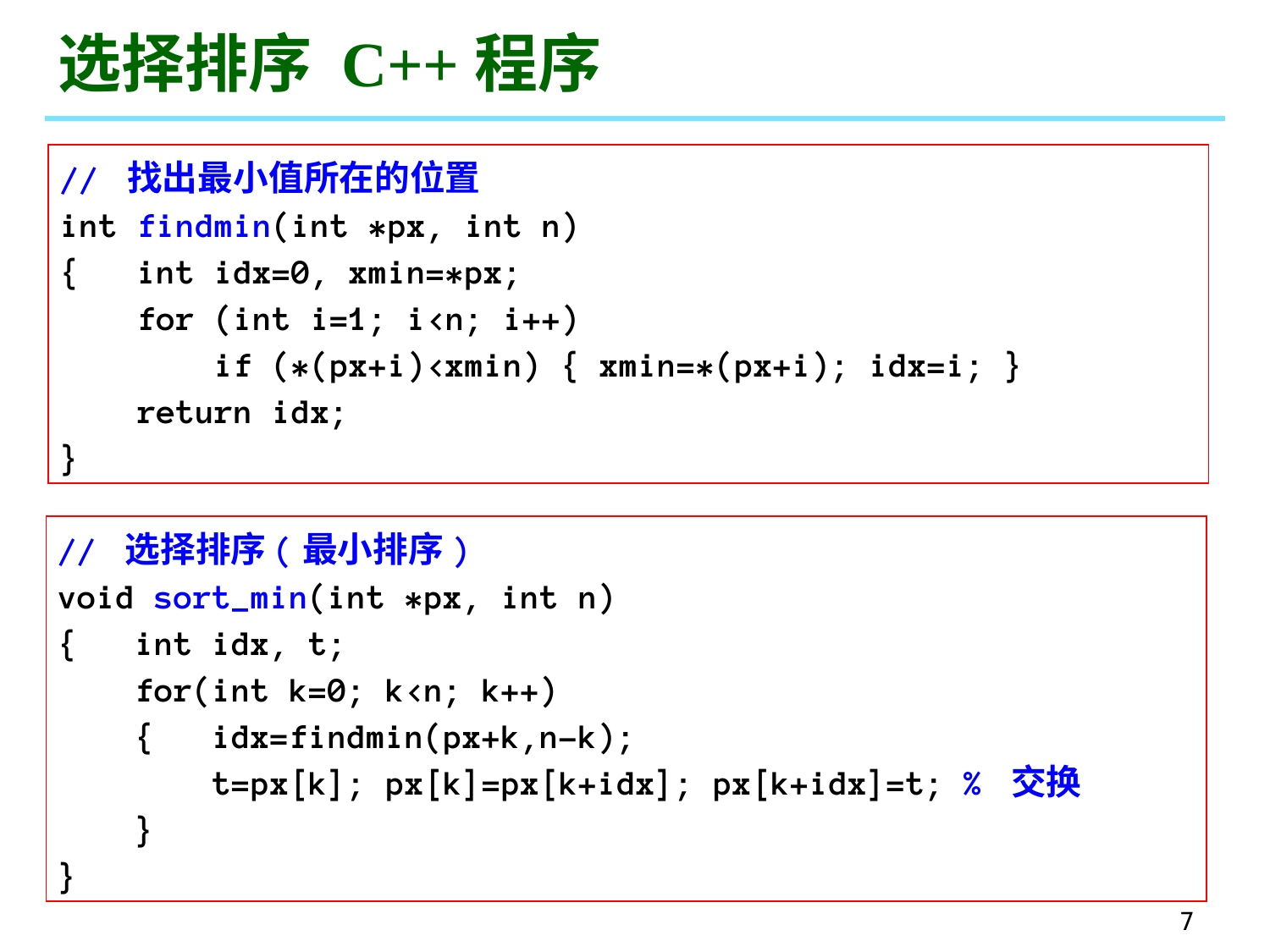

# 选择排序 C++程序
// 找出最小值所在的位置
int findmin(int *px, int n)
{   int idx=0, xmin=*px;
    for (int i=1; i<n; i++)
        if (*(px+i)<xmin) { xmin=*(px+i); idx=i; }
    return idx;
}
// 选择排序(最小排序)
void sort_min(int *px, int n)
{   int idx, t;
    for(int k=0; k<n; k++)
    {   idx=findmin(px+k,n-k);
        t=px[k]; px[k]=px[k+idx]; px[k+idx]=t; % 交换
    }
}
7